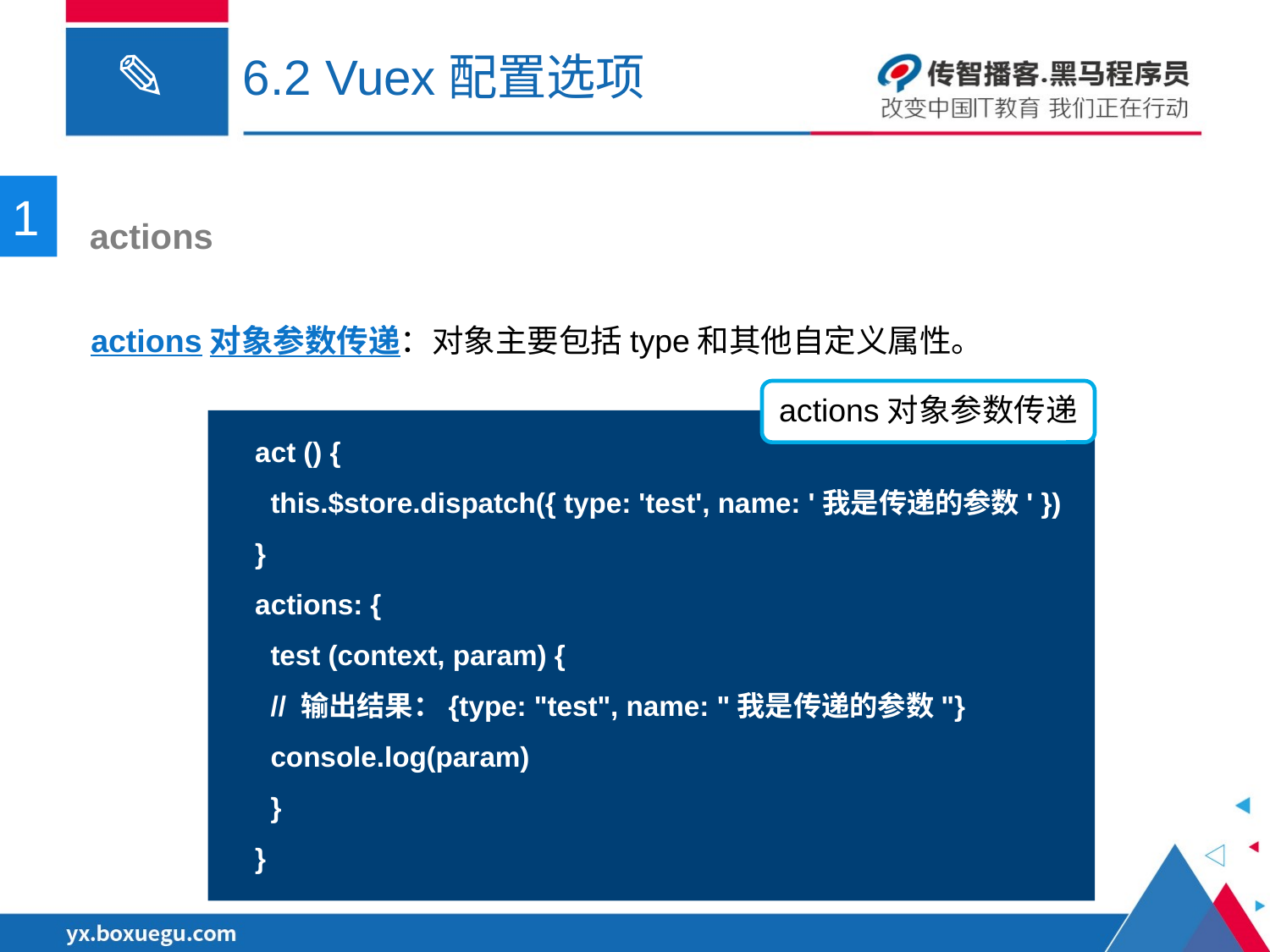

# 6.2 Vuex配置选项

1
  actions
actions对象参数传递：对象主要包括type和其他自定义属性。
actions对象参数传递

act () {
  this.$store.dispatch({ type: 'test', name: '我是传递的参数' })
}
actions: {
  test (context, param) {
  // 输出结果：{type: "test", name: "我是传递的参数"}
  console.log(param)
  }
}